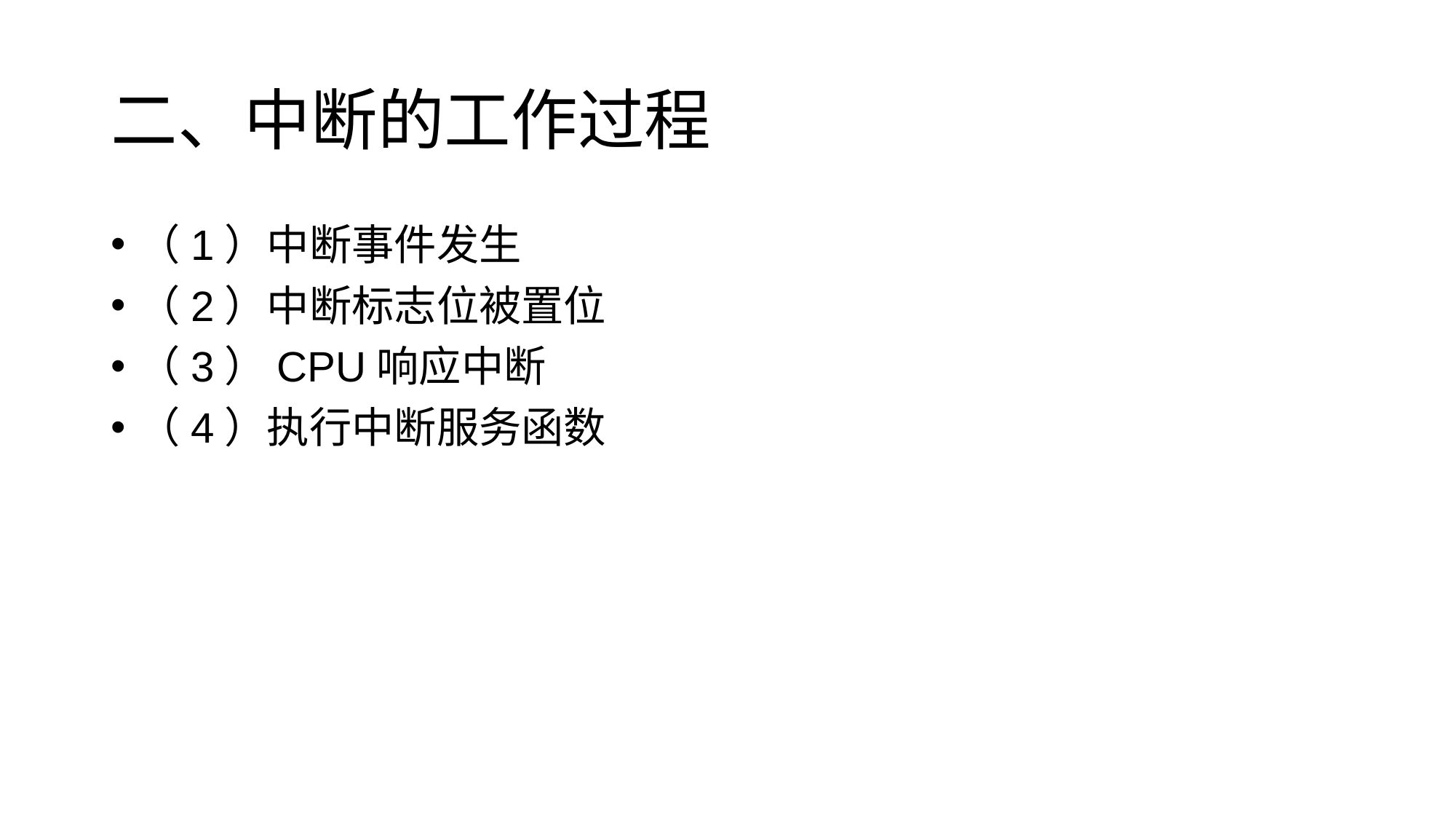

# 二、中断的工作过程
（1）中断事件发生
（2）中断标志位被置位
（3）CPU响应中断
（4）执行中断服务函数